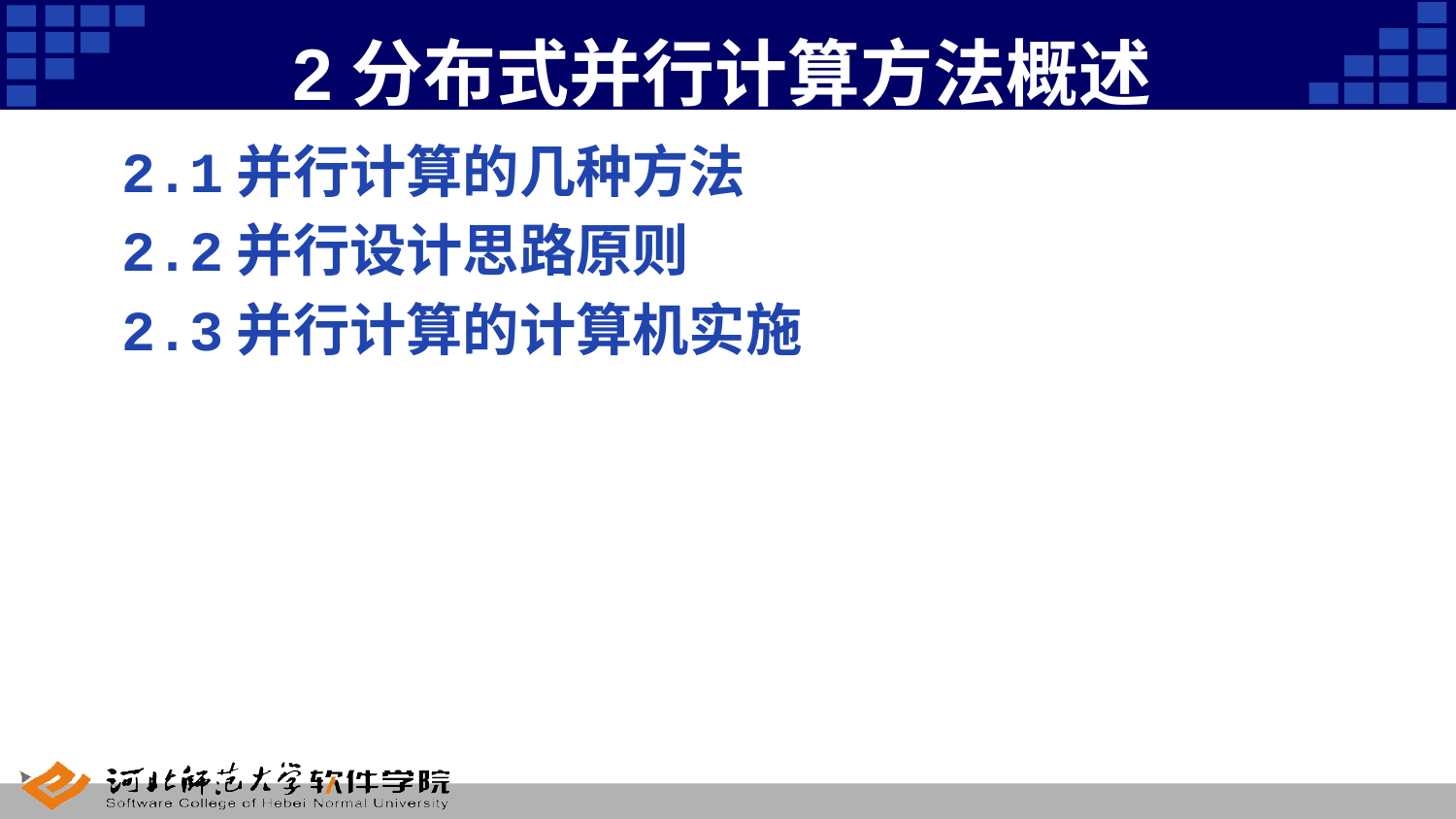

# 2分布式并行计算方法概述
 2.1并行计算的几种方法
 2.2并行设计思路原则
 2.3并行计算的计算机实施